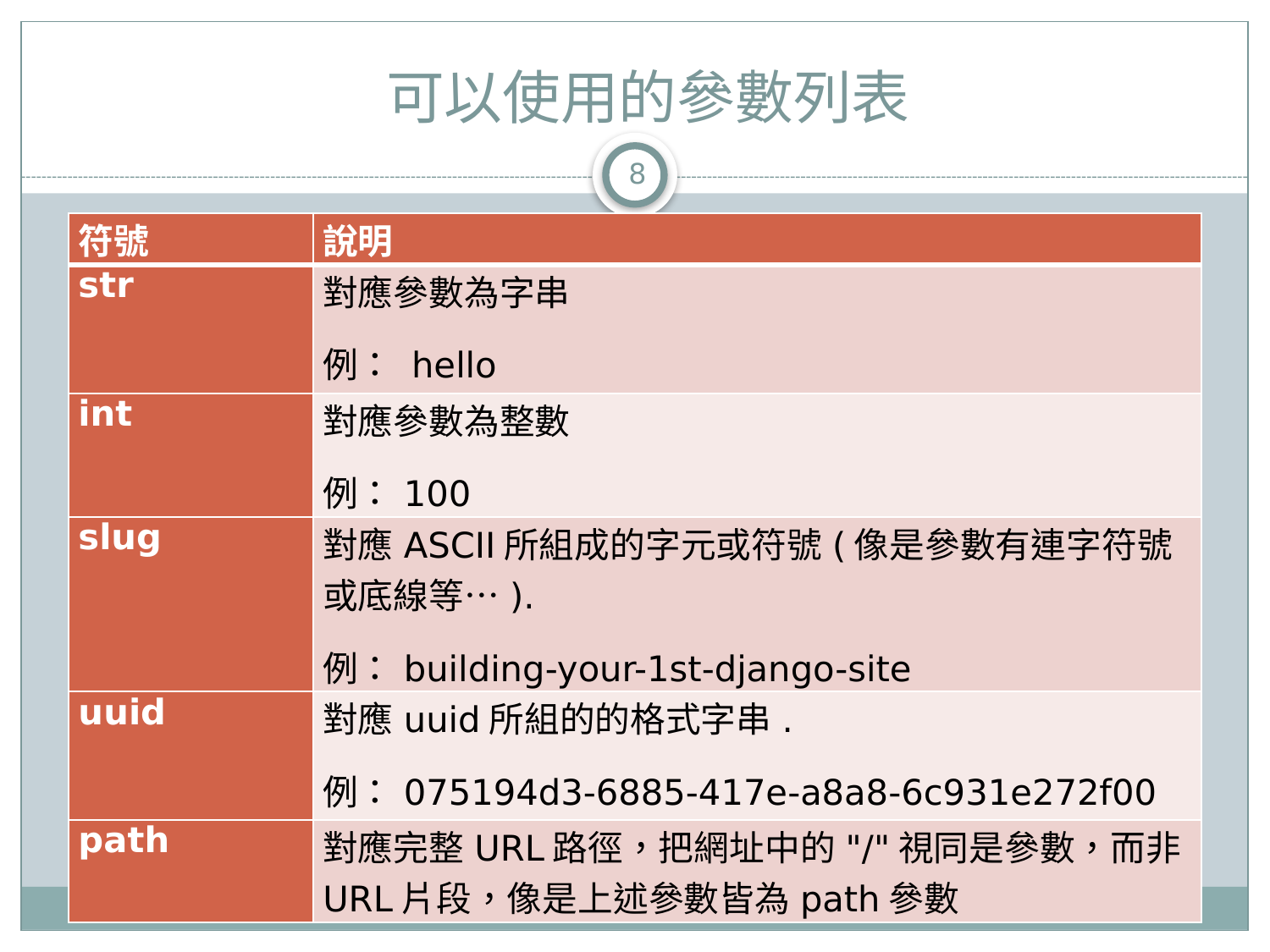

# 可以使用的參數列表
8
| 符號 | 說明 |
| --- | --- |
| str | 對應參數為字串 例： hello |
| int | 對應參數為整數 例：100 |
| slug | 對應ASCII所組成的字元或符號(像是參數有連字符號或底線等…). 例：building-your-1st-django-site |
| uuid | 對應uuid所組的的格式字串. 例：075194d3-6885-417e-a8a8-6c931e272f00 |
| path | 對應完整URL路徑，把網址中的"/"視同是參數，而非URL片段，像是上述參數皆為path參數 |